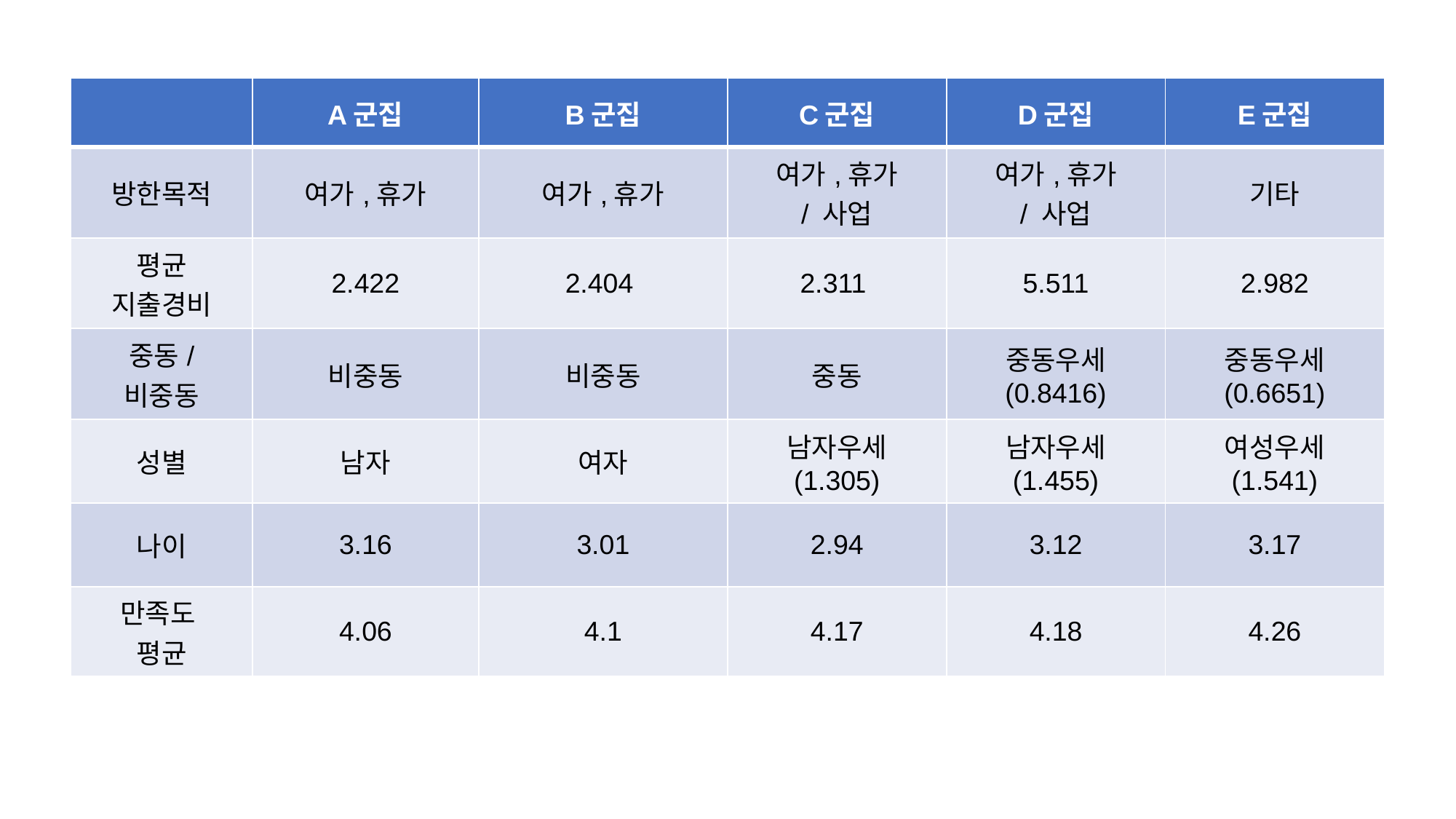

|  | A군집 | B군집 | C군집 | D군집 | E군집 |
| --- | --- | --- | --- | --- | --- |
| 방한목적 | 여가,휴가 | 여가,휴가 | 여가,휴가 / 사업 | 여가,휴가 / 사업 | 기타 |
| 평균 지출경비 | 2.422 | 2.404 | 2.311 | 5.511 | 2.982 |
| 중동/ 비중동 | 비중동 | 비중동 | 중동 | 중동우세 (0.8416) | 중동우세 (0.6651) |
| 성별 | 남자 | 여자 | 남자우세 (1.305) | 남자우세 (1.455) | 여성우세 (1.541) |
| 나이 | 3.16 | 3.01 | 2.94 | 3.12 | 3.17 |
| 만족도 평균 | 4.06 | 4.1 | 4.17 | 4.18 | 4.26 |